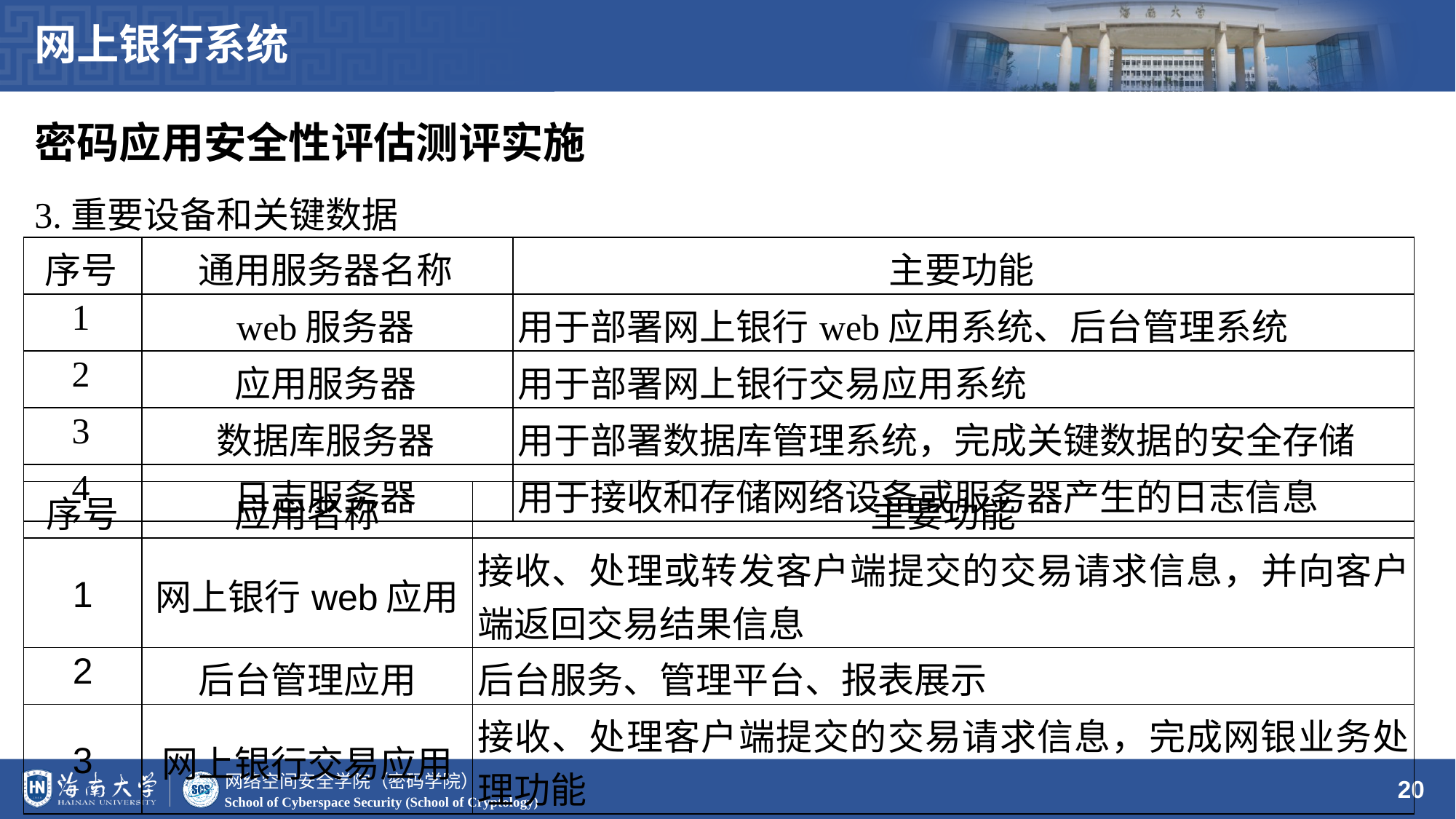

网上银行系统
密码应用安全性评估测评实施
3.重要设备和关键数据

| 序号 | 通用服务器名称 | 主要功能 |
| --- | --- | --- |
| 1 | web服务器 | 用于部署网上银行web应用系统、后台管理系统 |
| 2 | 应用服务器 | 用于部署网上银行交易应用系统 |
| 3 | 数据库服务器 | 用于部署数据库管理系统，完成关键数据的安全存储 |
| 4 | 日志服务器 | 用于接收和存储网络设备或服务器产生的日志信息 |
| 序号 | 应用名称 | 主要功能 |
| --- | --- | --- |
| 1 | 网上银行web应用 | 接收、处理或转发客户端提交的交易请求信息，并向客户端返回交易结果信息 |
| 2 | 后台管理应用 | 后台服务、管理平台、报表展示 |
| 3 | 网上银行交易应用 | 接收、处理客户端提交的交易请求信息，完成网银业务处理功能 |
20